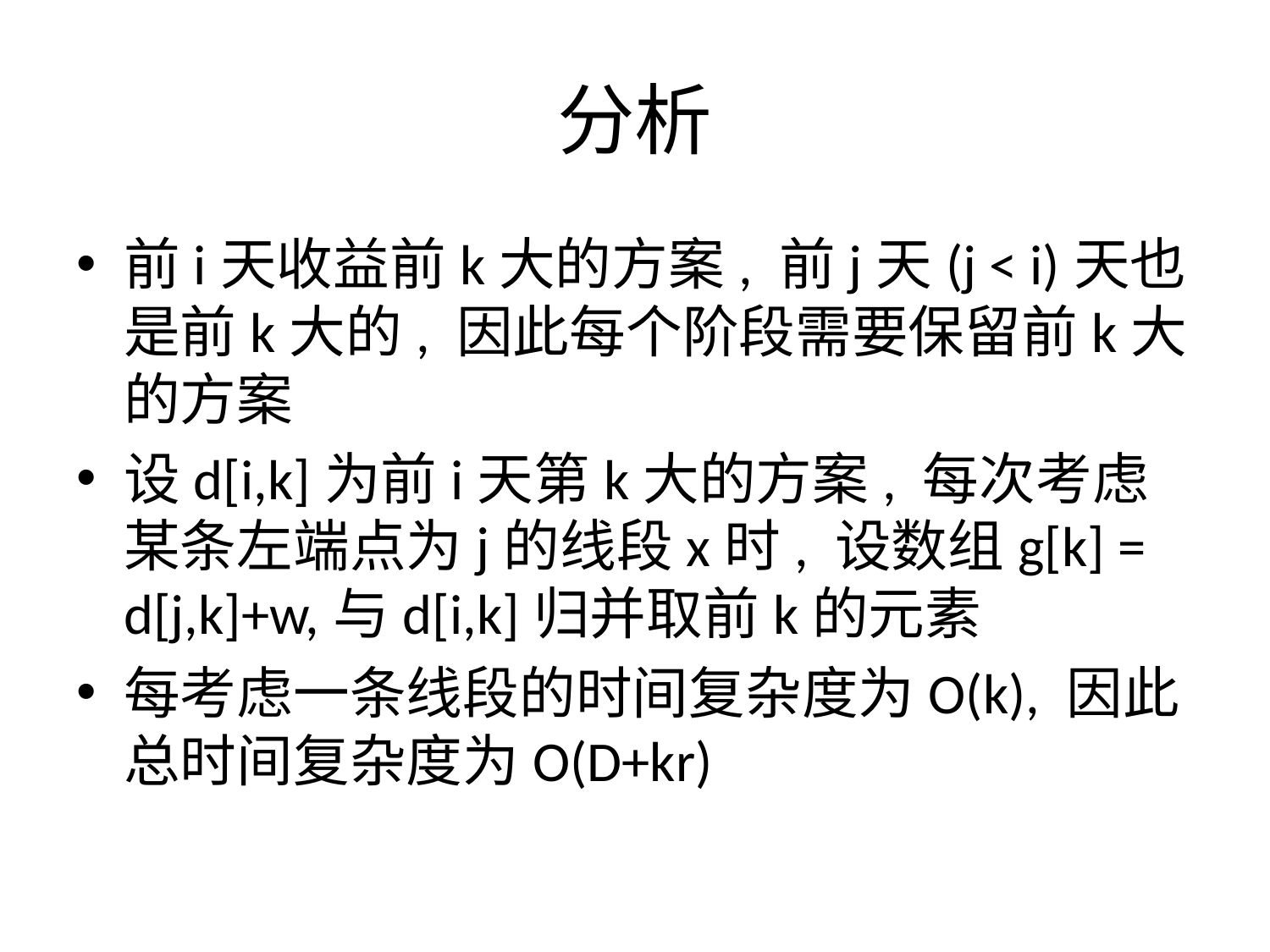

# 分析
前i天收益前k大的方案, 前j天(j < i)天也是前k大的, 因此每个阶段需要保留前k大的方案
设d[i,k]为前i天第k大的方案, 每次考虑某条左端点为j的线段x时, 设数组g[k] = d[j,k]+w,与d[i,k]归并取前k的元素
每考虑一条线段的时间复杂度为O(k), 因此总时间复杂度为O(D+kr)